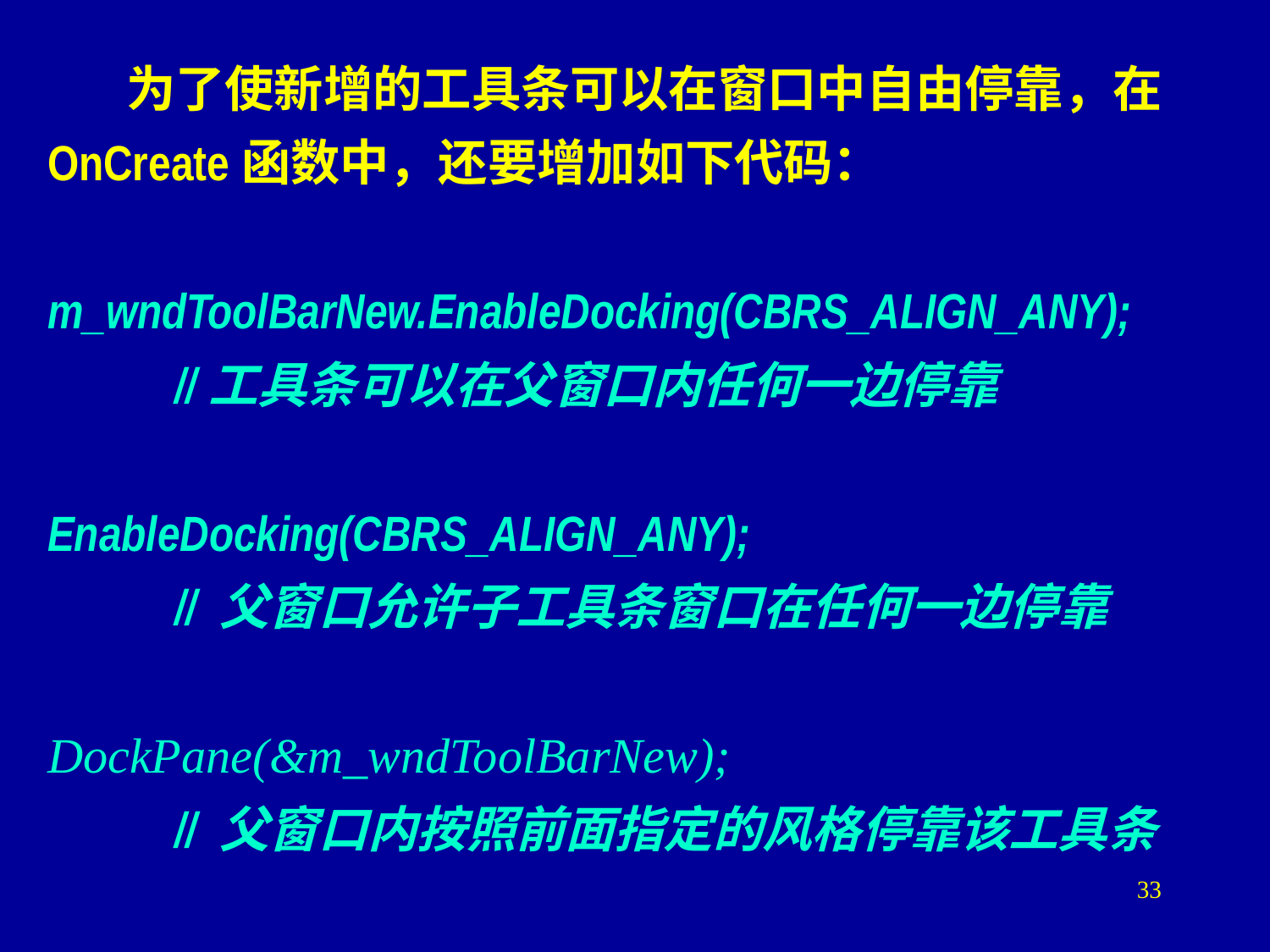

为了使新增的工具条可以在窗口中自由停靠，在OnCreate函数中，还要增加如下代码：

m_wndToolBarNew.EnableDocking(CBRS_ALIGN_ANY);
	//工具条可以在父窗口内任何一边停靠

EnableDocking(CBRS_ALIGN_ANY);
	// 父窗口允许子工具条窗口在任何一边停靠

DockPane(&m_wndToolBarNew);
	// 父窗口内按照前面指定的风格停靠该工具条
33